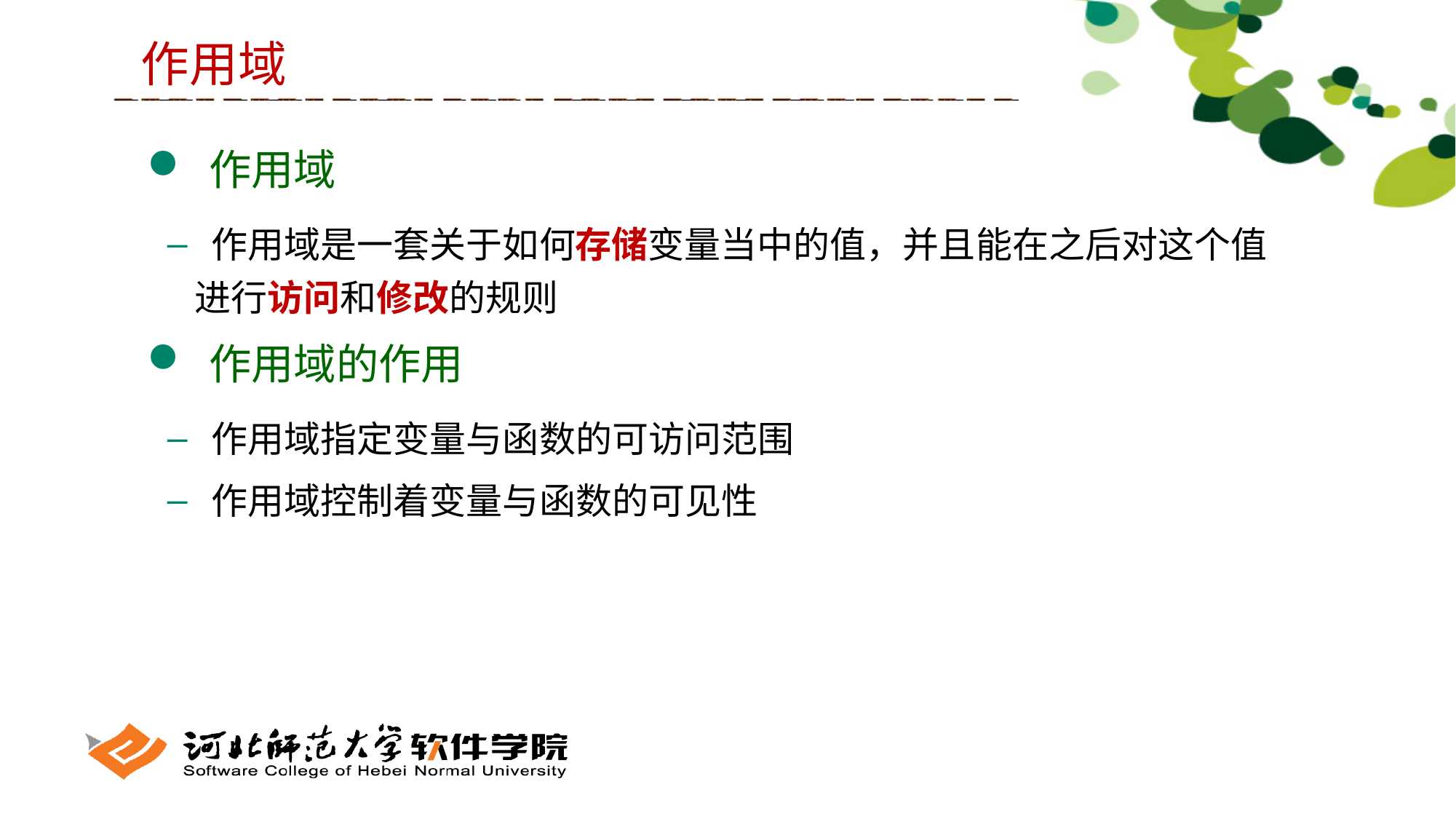

作用域
 作用域
 作用域是一套关于如何存储变量当中的值，并且能在之后对这个值进行访问和修改的规则
 作用域的作用
 作用域指定变量与函数的可访问范围
 作用域控制着变量与函数的可见性